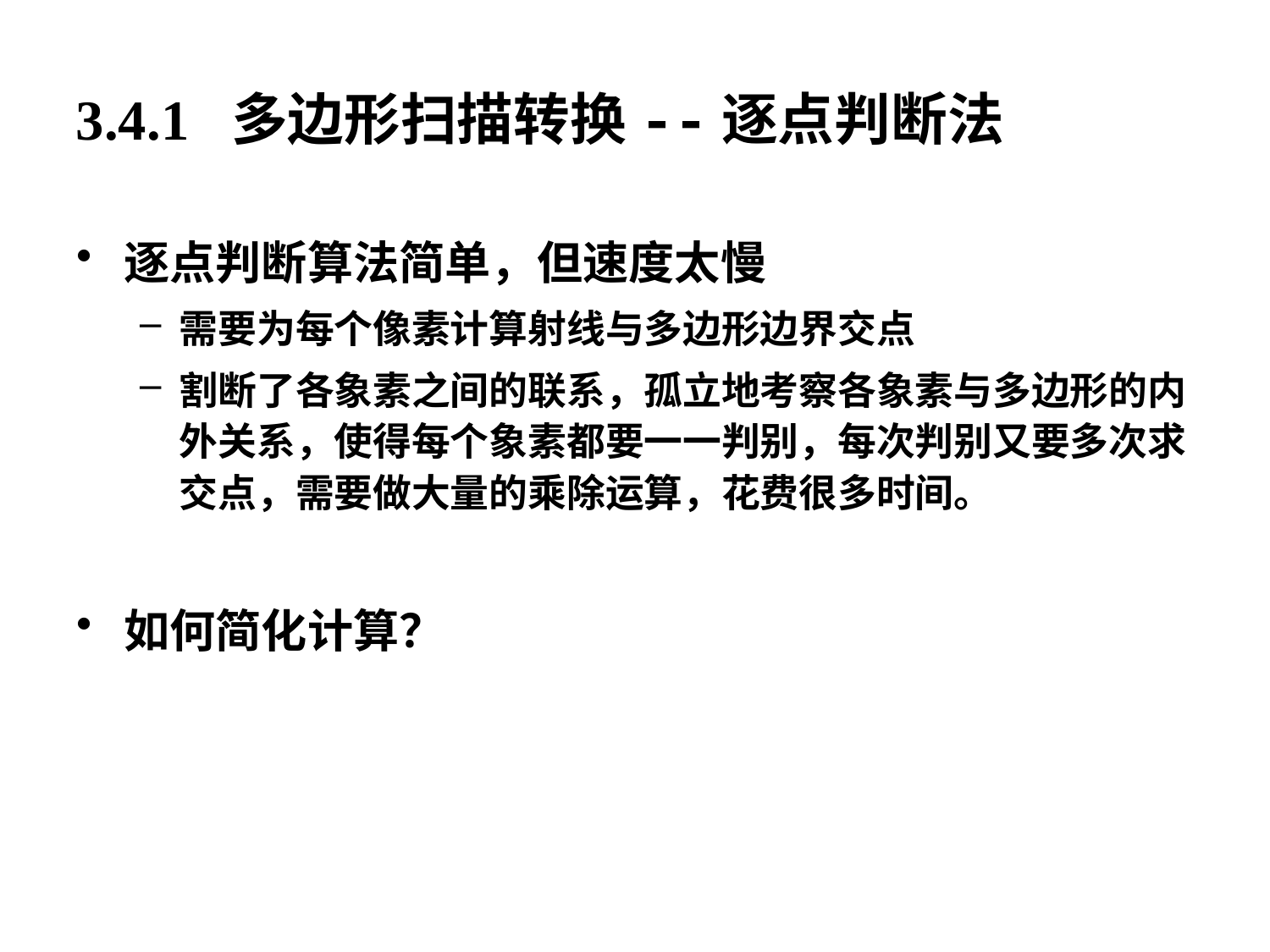

3.4.1  多边形扫描转换--逐点判断法
逐点判断算法简单，但速度太慢
需要为每个像素计算射线与多边形边界交点
割断了各象素之间的联系，孤立地考察各象素与多边形的内外关系，使得每个象素都要一一判别，每次判别又要多次求交点，需要做大量的乘除运算，花费很多时间。

如何简化计算？